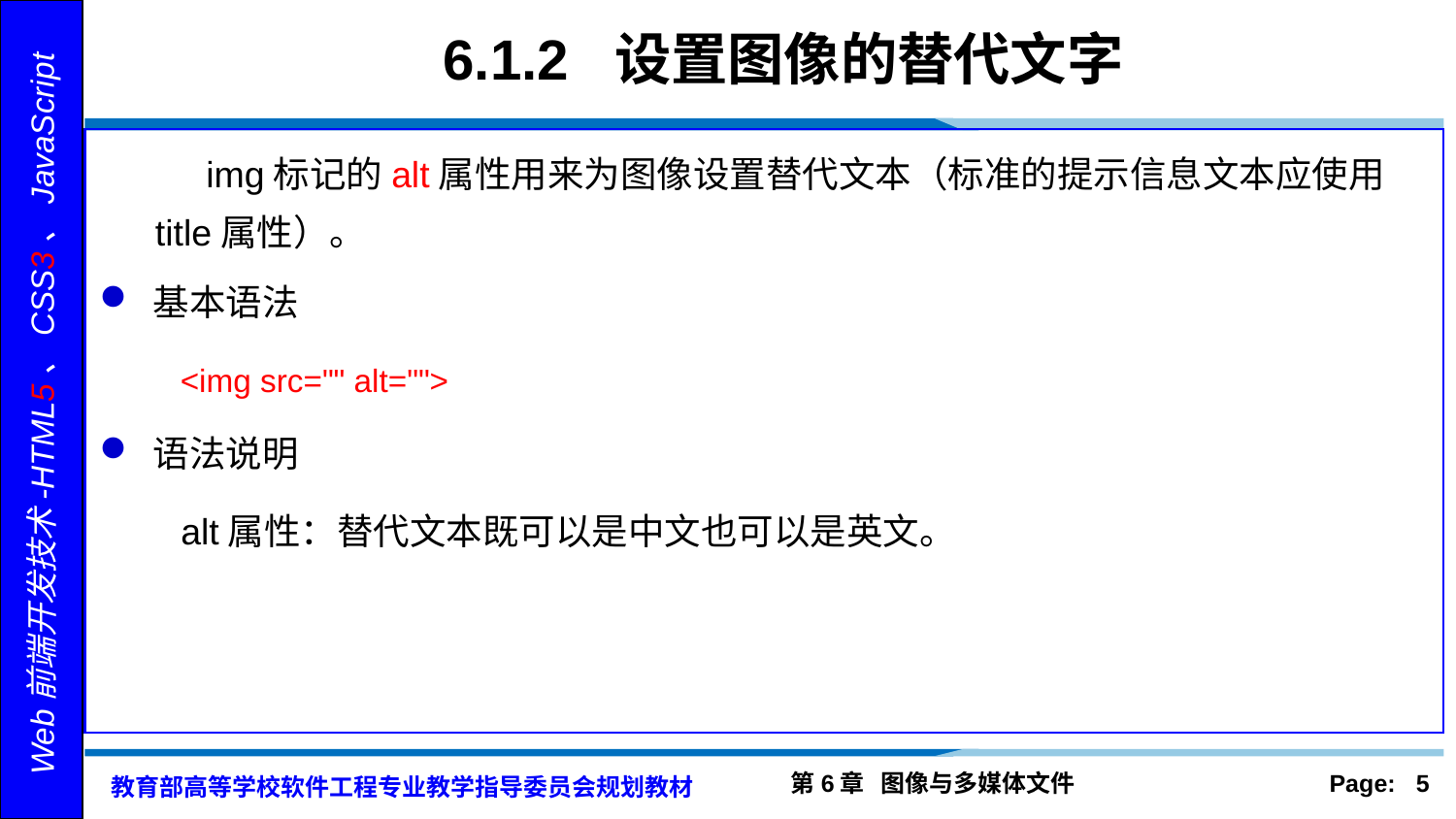

# 6.1.2  设置图像的替代文字
     img标记的alt属性用来为图像设置替代文本（标准的提示信息文本应使用title属性）。
 基本语法
         <img src="" alt="">
 语法说明
        alt属性：替代文本既可以是中文也可以是英文。